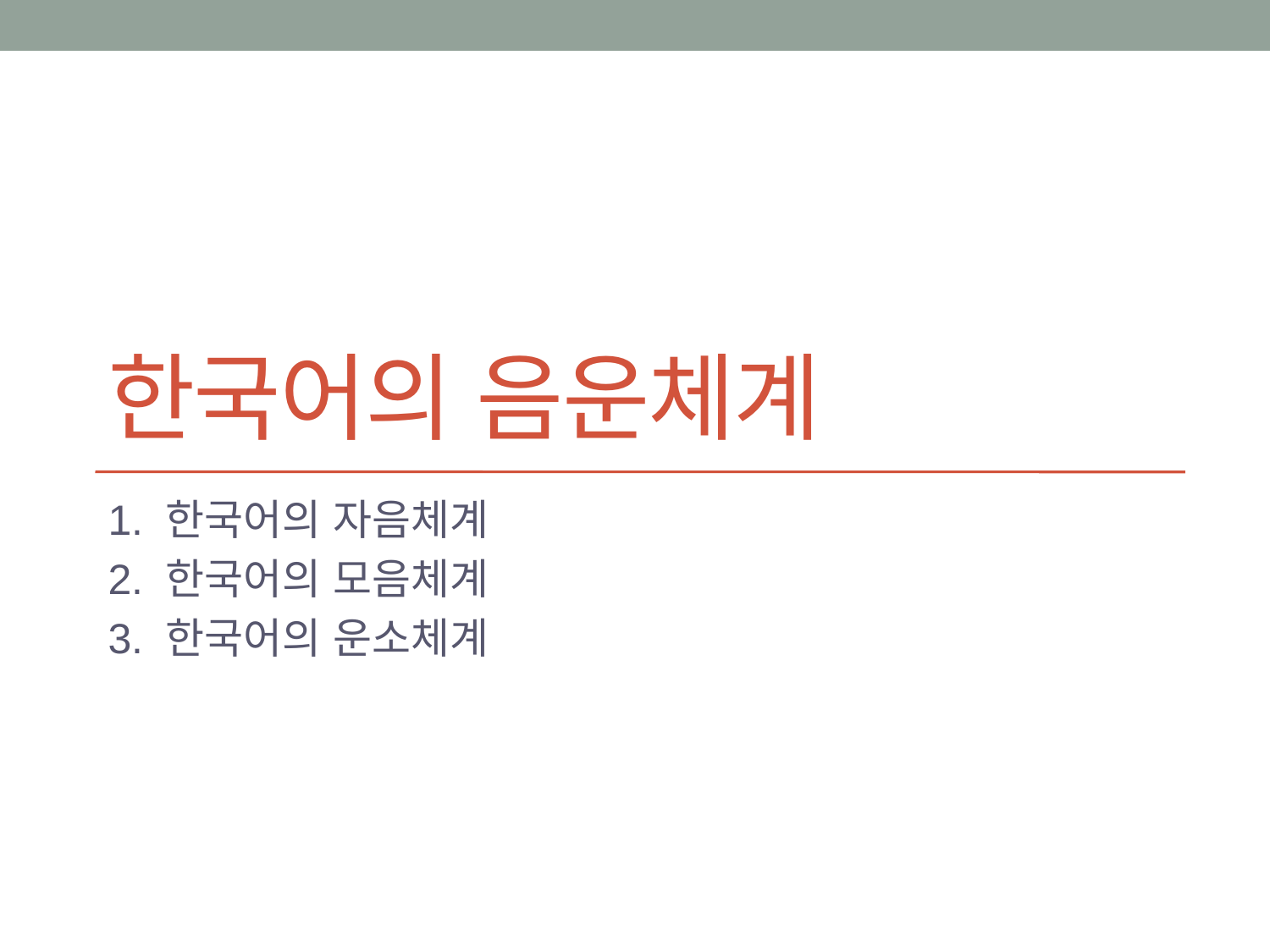

# 한국어의 음운체계
1. 한국어의 자음체계
2. 한국어의 모음체계
3. 한국어의 운소체계